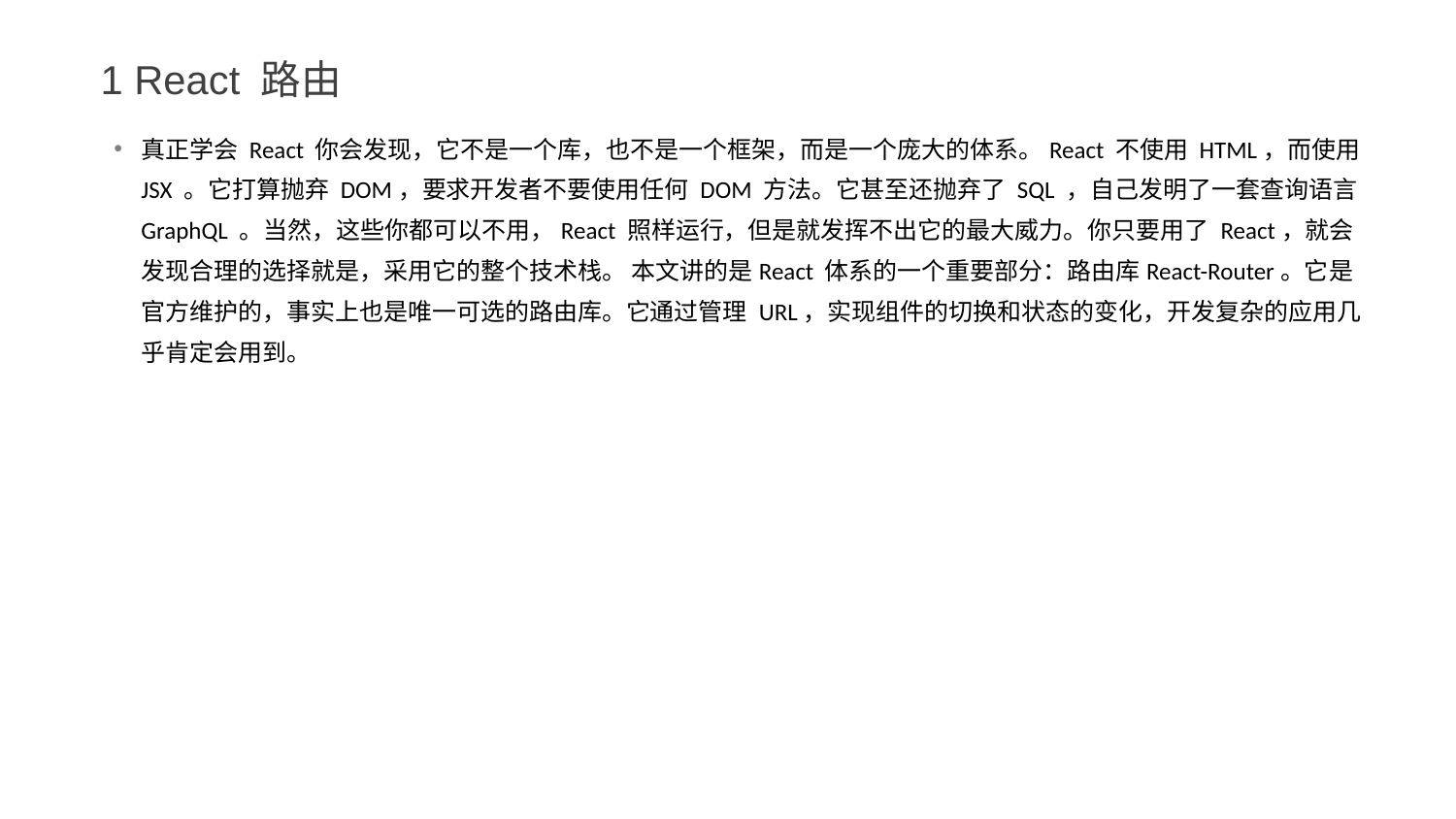

1 React 路由
真正学会 React 你会发现，它不是一个库，也不是一个框架，而是一个庞大的体系。React 不使用 HTML，而使用 JSX 。它打算抛弃 DOM，要求开发者不要使用任何 DOM 方法。它甚至还抛弃了 SQL ，自己发明了一套查询语言 GraphQL 。当然，这些你都可以不用，React 照样运行，但是就发挥不出它的最大威力。你只要用了 React，就会发现合理的选择就是，采用它的整个技术栈。 本文讲的是React 体系的一个重要部分：路由库React-Router。它是官方维护的，事实上也是唯一可选的路由库。它通过管理 URL，实现组件的切换和状态的变化，开发复杂的应用几乎肯定会用到。